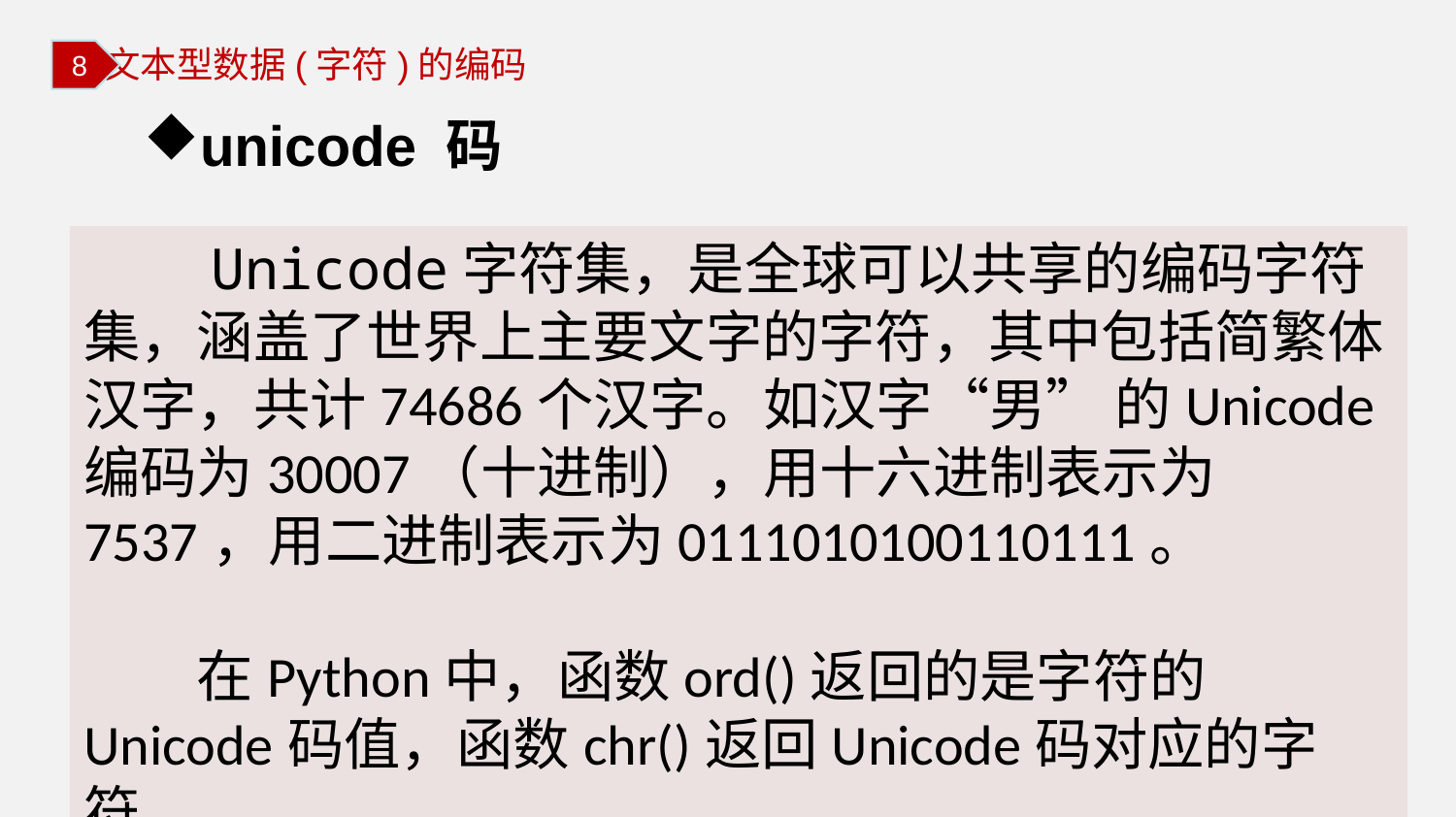

8
文本型数据(字符)的编码
unicode 码
产生原因：解决传统字符编码方案的局限性，用2个字节表示一个符号。
ASCII码与unicode码的关系：后者兼容前者。原来用ASCII码能表示的字符，其对应的unicode码只是在原来的ASCII码前加上8个0。比如“a”的ASCII码是01100001，其unicode码是00000000 01100001
计算机要处理汉字，必须对每个汉字进行编码，每个汉字至少需要2个字节。
汉字编码方案	：GB2312-1980字符集，收录6763个汉字
	                 GBK字符集，兼容GB2312，收录21003个汉字
	                 GB18030-2000字符集，收录27533个汉字
	                 GB18030-2005字符集，收录70244个汉字
　　Unicode字符集，是全球可以共享的编码字符集，涵盖了世界上主要文字的字符，其中包括简繁体汉字，共计74686个汉字。如汉字“男” 的Unicode编码为30007（十进制），用十六进制表示为7537，用二进制表示为0111010100110111。

　　在Python中，函数ord()返回的是字符的Unicode码值，函数chr()返回Unicode码对应的字符。